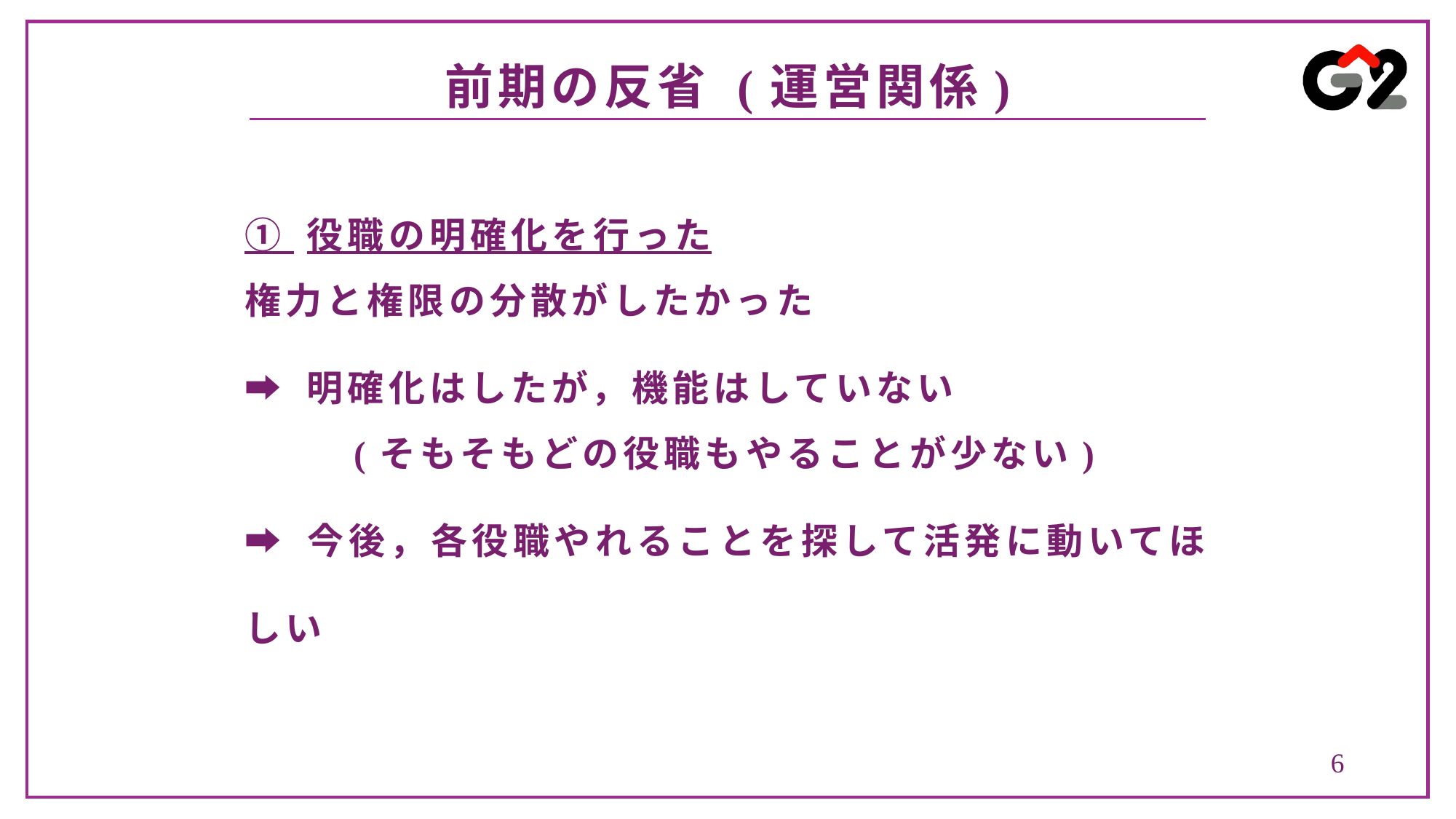

前期の反省 (運営関係)
① 役職の明確化を行った
権力と権限の分散がしたかった
➡ 明確化はしたが，機能はしていない
	(そもそもどの役職もやることが少ない)
➡ 今後，各役職やれることを探して活発に動いてほしい
6